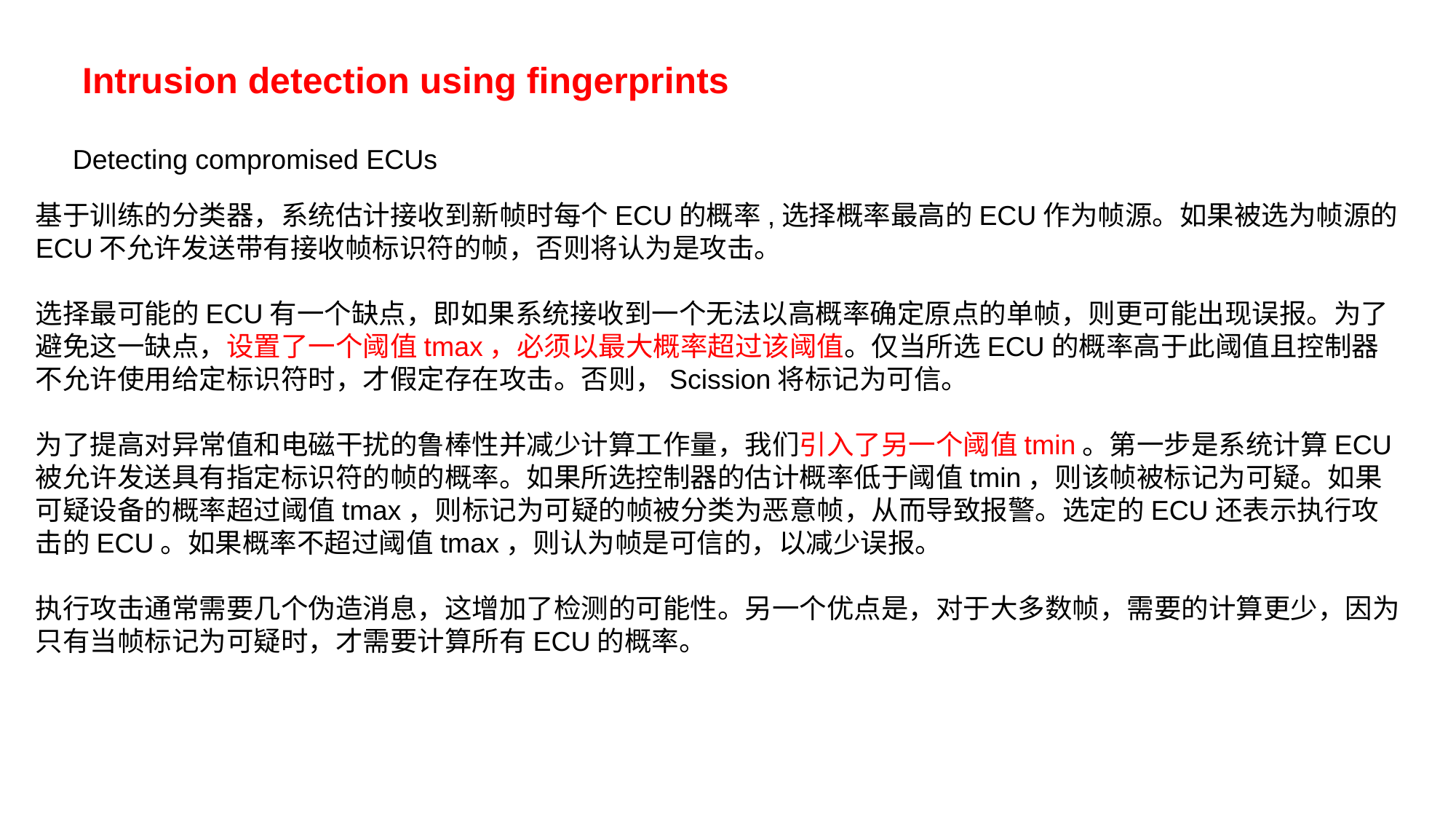

Intrusion detection using fingerprints
Detecting compromised ECUs
基于训练的分类器，系统估计接收到新帧时每个ECU的概率,选择概率最高的ECU作为帧源。如果被选为帧源的ECU不允许发送带有接收帧标识符的帧，否则将认为是攻击。

选择最可能的ECU有一个缺点，即如果系统接收到一个无法以高概率确定原点的单帧，则更可能出现误报。为了避免这一缺点，设置了一个阈值tmax，必须以最大概率超过该阈值。仅当所选ECU的概率高于此阈值且控制器不允许使用给定标识符时，才假定存在攻击。否则，Scission将标记为可信。

为了提高对异常值和电磁干扰的鲁棒性并减少计算工作量，我们引入了另一个阈值tmin。第一步是系统计算ECU被允许发送具有指定标识符的帧的概率。如果所选控制器的估计概率低于阈值tmin，则该帧被标记为可疑。如果可疑设备的概率超过阈值tmax，则标记为可疑的帧被分类为恶意帧，从而导致报警。选定的ECU还表示执行攻击的ECU。如果概率不超过阈值tmax，则认为帧是可信的，以减少误报。

执行攻击通常需要几个伪造消息，这增加了检测的可能性。另一个优点是，对于大多数帧，需要的计算更少，因为只有当帧标记为可疑时，才需要计算所有ECU的概率。